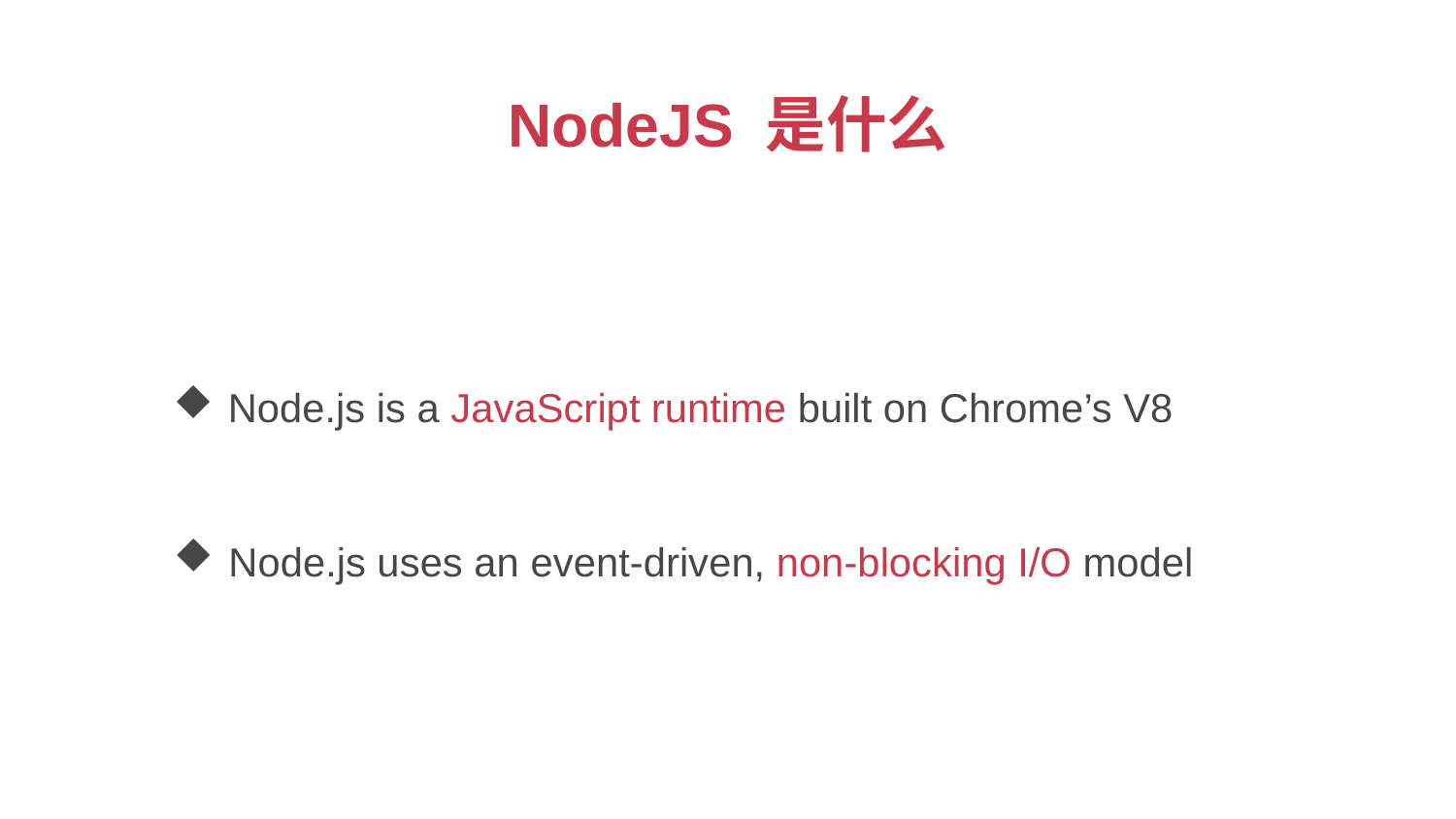

NodeJS 是什么
Node.js is a JavaScript runtime built on Chrome’s V8
Node.js uses an event-driven, non-blocking I/O model